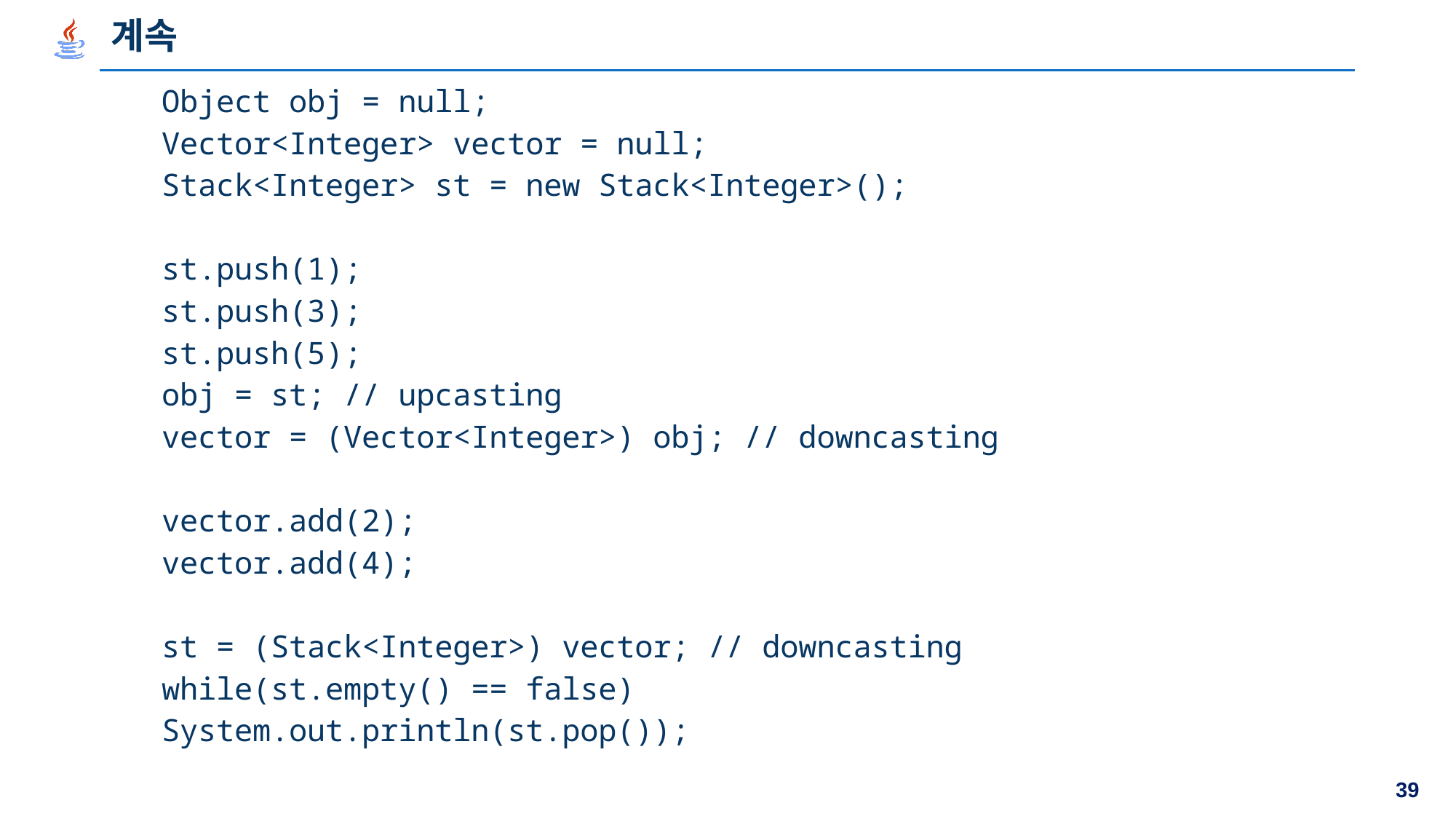

# 계속
Object obj = null;
Vector<Integer> vector = null;
Stack<Integer> st = new Stack<Integer>();

st.push(1);
st.push(3);
st.push(5);
obj = st; // upcasting
vector = (Vector<Integer>) obj; // downcasting

vector.add(2);
vector.add(4);

st = (Stack<Integer>) vector; // downcasting
while(st.empty() == false)
	System.out.println(st.pop());

39